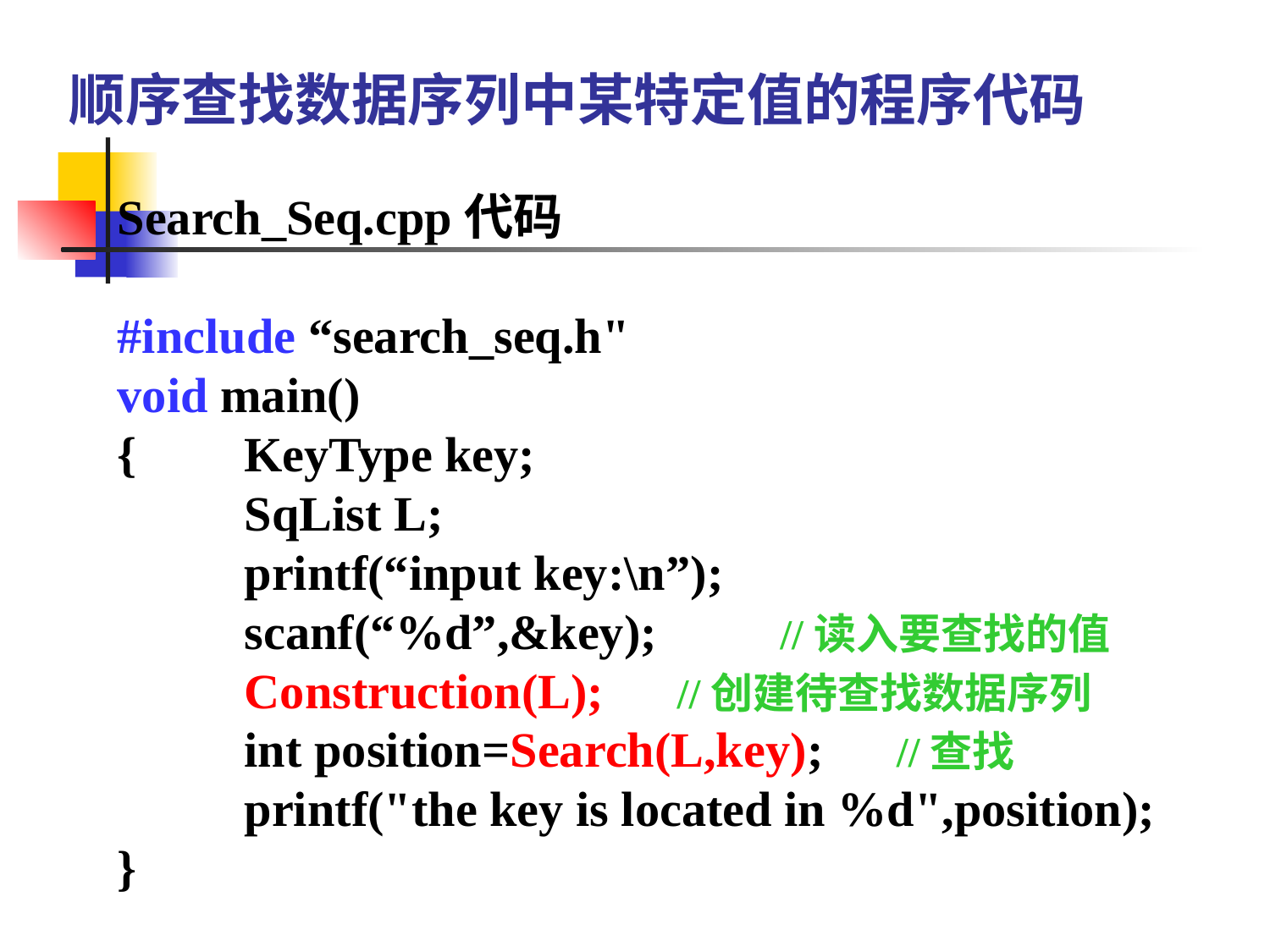

顺序查找数据序列中某特定值的程序代码
Search_Seq.cpp代码

#include “search_seq.h"
void main()
{	KeyType key;
	SqList L;
	printf(“input key:\n”);
	scanf(“%d”,&key);　　//读入要查找的值
	Construction(L);　//创建待查找数据序列
	int position=Search(L,key);　//查找
	printf("the key is located in %d",position);
}